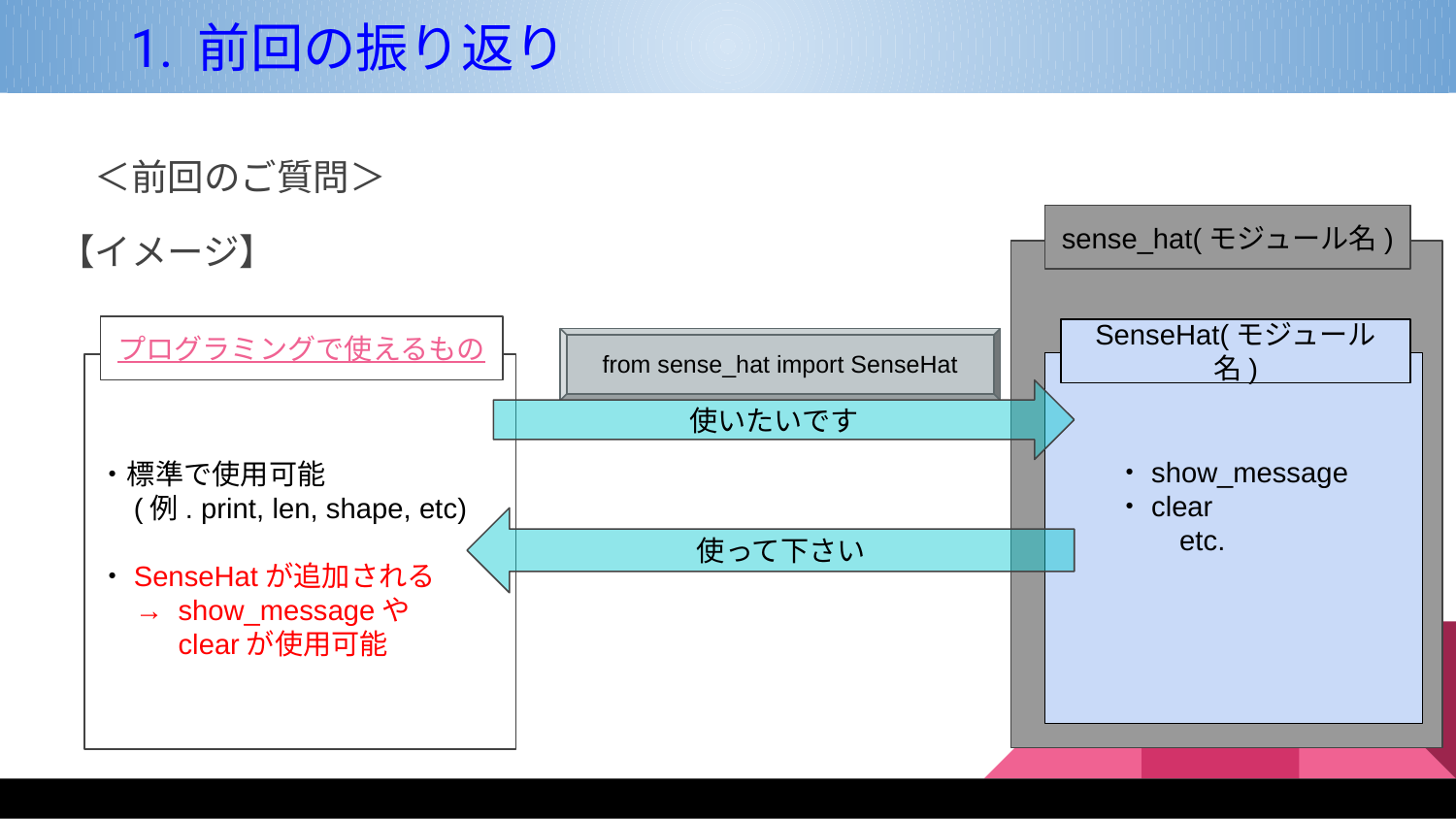

1. 前回の振り返り
　＜前回のご質問＞
【イメージ】
sense_hat(モジュール名)

プログラミングで使えるもの
SenseHat(モジュール名)
from sense_hat import SenseHat

　　・show_message
　　・clear
　　　　etc.

・標準で使用可能
　(例. print, len, shape, etc)

・SenseHatが追加される
　 → show_messageや
　　  clearが使用可能
使いたいです
使って下さい